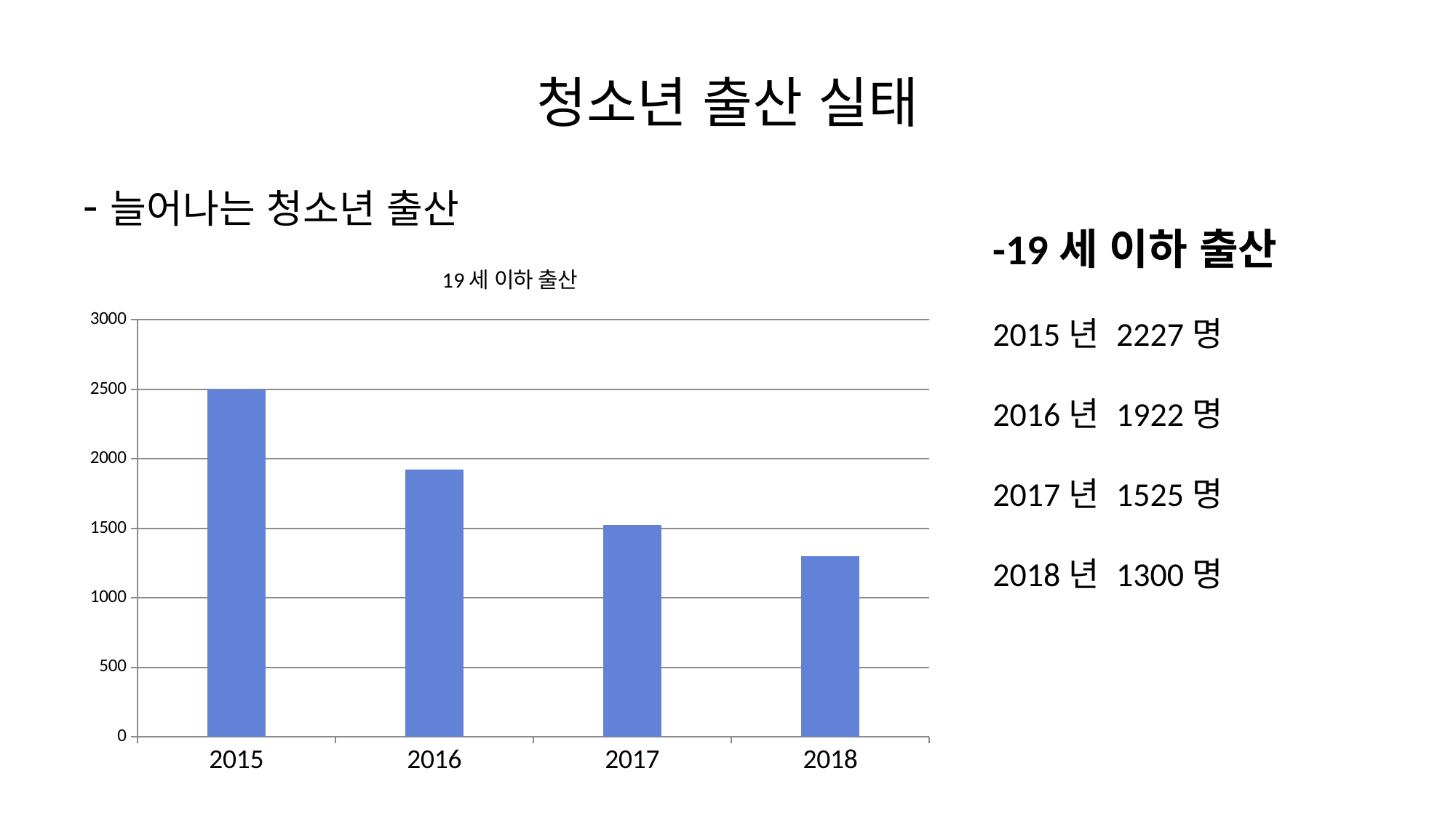

# 청소년 출산 실태
-늘어나는 청소년 출산
-19세 이하 출산

2015년 2227명

2016년 1922명

2017년 1525명

2018년 1300명

### Chart:

| Category | 19세 이하 출산 |
|---|---|
| 2015 | 2500.0 |
| 2016 | 1922.0 |
| 2017 | 1525.0 |
| 2018 | 1300.0 |